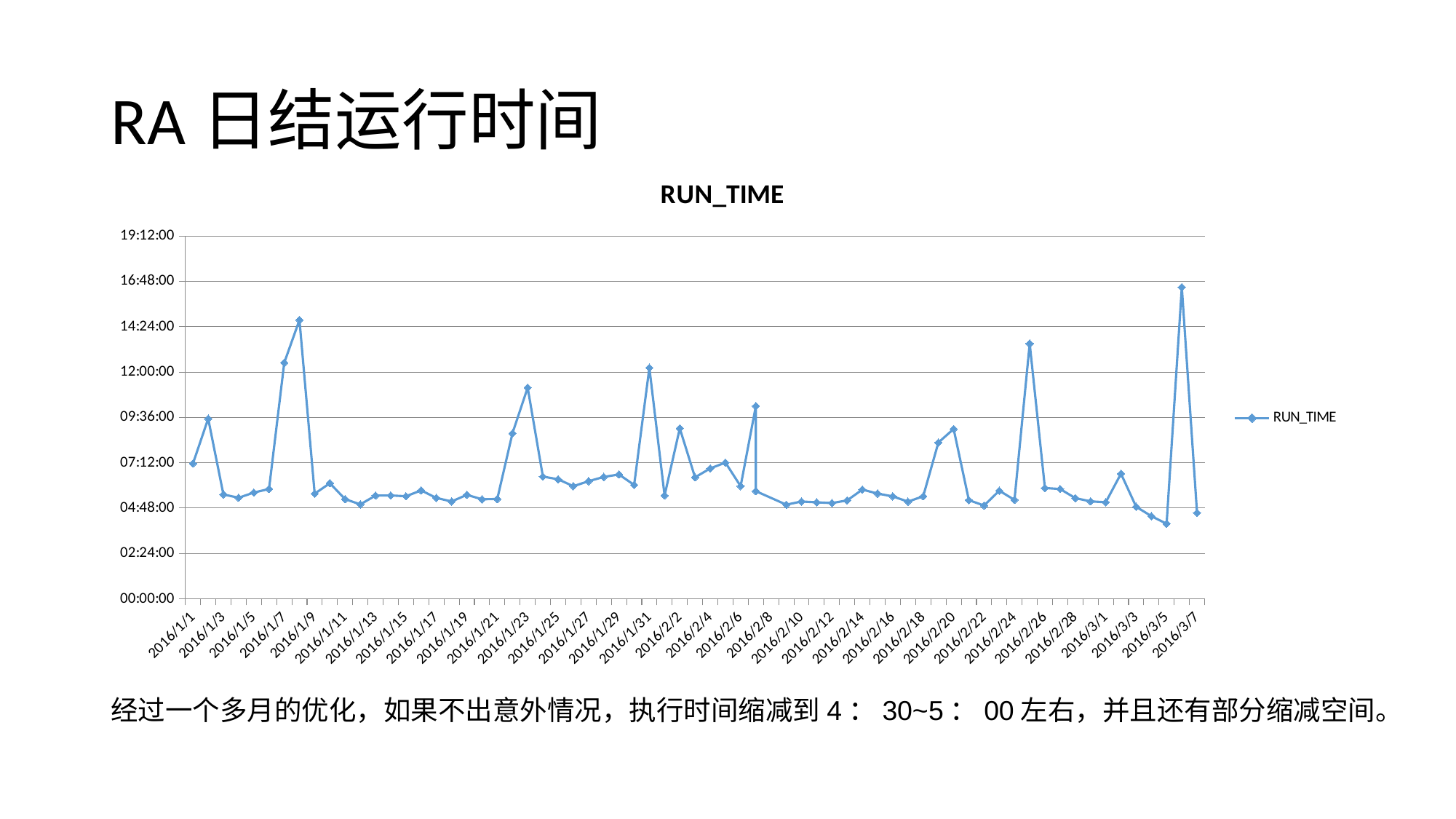

# RA日结运行时间

### Chart:

| Category | RUN_TIME |
|---|---|
| 42370 | 0.2982986111111111 |
| 42371 | 0.3971990740740741 |
| 42372 | 0.23009259259259265 |
| 42373 | 0.22273148148148153 |
| 42374 | 0.234212962962963 |
| 42375 | 0.24209490740740744 |
| 42376 | 0.5205208333333334 |
| 42377 | 0.6147569444444445 |
| 42378 | 0.23175925925925925 |
| 42379 | 0.25481481481481494 |
| 42380 | 0.21978009259259268 |
| 42381 | 0.20815972222222223 |
| 42382 | 0.22761574074074076 |
| 42383 | 0.22792824074074075 |
| 42384 | 0.2260648148148148 |
| 42385 | 0.23894675925925926 |
| 42386 | 0.22238425925925925 |
| 42387 | 0.21465277777777778 |
| 42388 | 0.22918981481481482 |
| 42389 | 0.21949074074074076 |
| 42390 | 0.21997685185185192 |
| 42391 | 0.36490740740740746 |
| 42392 | 0.4656481481481482 |
| 42393 | 0.26953703703703696 |
| 42394 | 0.26351851851851854 |
| 42395 | 0.248275462962963 |
| 42396 | 0.25923611111111106 |
| 42397 | 0.2687615740740741 |
| 42398 | 0.2741782407407408 |
| 42399 | 0.25104166666666666 |
| 42400 | 0.5094675925925927 |
| 42401 | 0.2277546296296296 |
| 42402 | 0.37570601851851854 |
| 42403 | 0.26777777777777784 |
| 42404 | 0.2875000000000001 |
| 42405 | 0.30027777777777787 |
| 42406 | 0.24828703703703708 |
| 42407 | 0.4250462962962963 |
| 42407 | 0.237337962962963 |
| 42409 | 0.20751157407407406 |
| 42410 | 0.214525462962963 |
| 42411 | 0.21273148148148155 |
| 42412 | 0.2111226851851852 |
| 42413 | 0.21685185185185188 |
| 42414 | 0.2407870370370371 |
| 42415 | 0.23208333333333336 |
| 42416 | 0.22579861111111113 |
| 42417 | 0.21421296296296302 |
| 42418 | 0.2259953703703704 |
| 42419 | 0.3445601851851852 |
| 42420 | 0.3743865740740743 |
| 42421 | 0.2175694444444445 |
| 42422 | 0.20563657407407407 |
| 42423 | 0.2382986111111111 |
| 42424 | 0.2181712962962963 |
| 42425 | 0.5626967592592592 |
| 42426 | 0.24424768518518522 |
| 42427 | 0.24199074074074078 |
| 42428 | 0.2220138888888889 |
| 42429 | 0.214837962962963 |
| 42430 | 0.2128935185185185 |
| 42431 | 0.27587962962962975 |
| 42432 | 0.20288194444444443 |
| 42433 | 0.1821990740740741 |
| 42434 | 0.16552083333333334 |
| 42435 | 0.6872106481481483 |
| 42436 | 0.18973379629629636 |
经过一个多月的优化，如果不出意外情况，执行时间缩减到4：30~5：00左右，并且还有部分缩减空间。